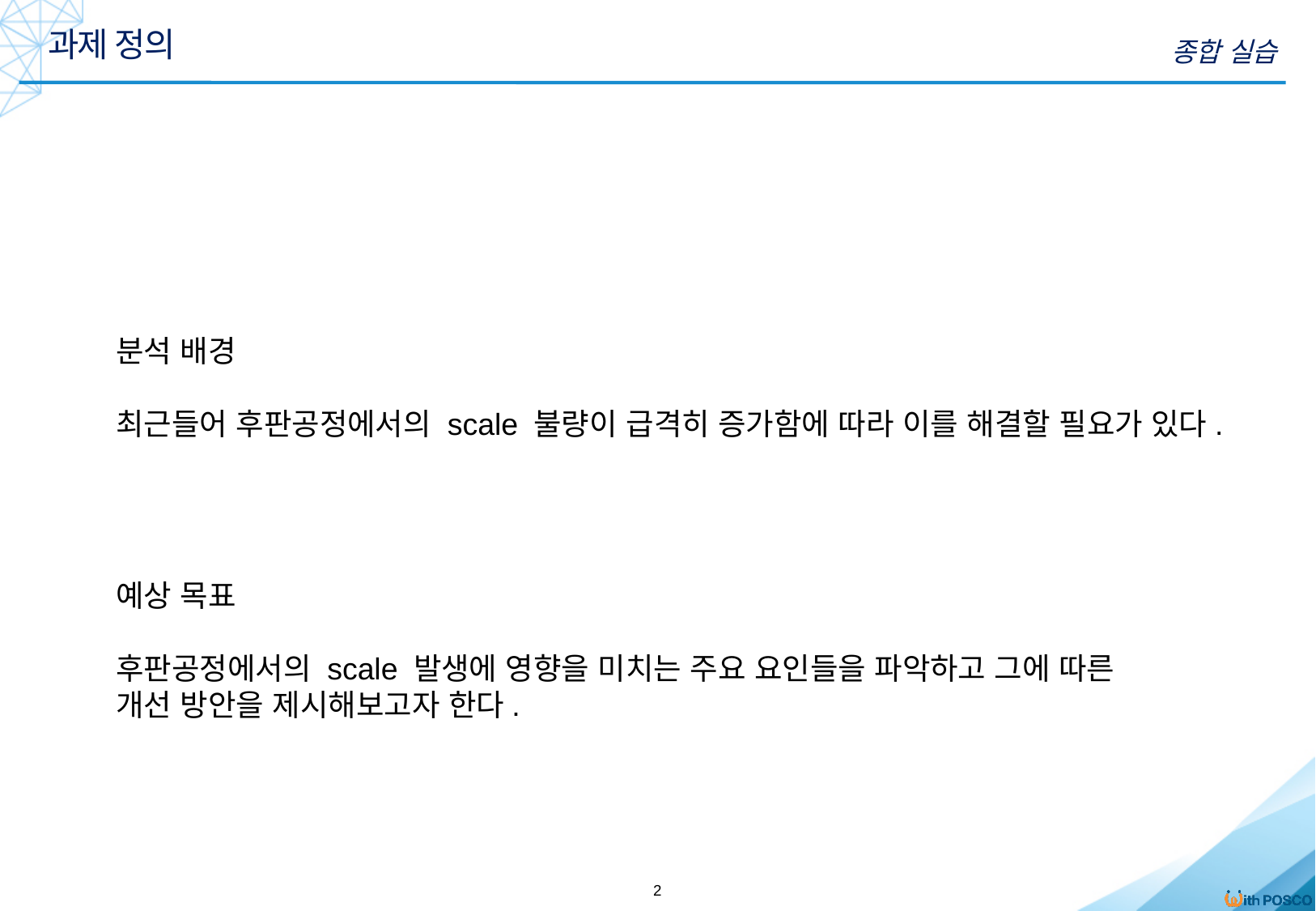

과제 정의
종합 실습
분석 배경

최근들어 후판공정에서의 scale 불량이 급격히 증가함에 따라 이를 해결할 필요가 있다.
예상 목표

후판공정에서의 scale 발생에 영향을 미치는 주요 요인들을 파악하고 그에 따른
개선 방안을 제시해보고자 한다.